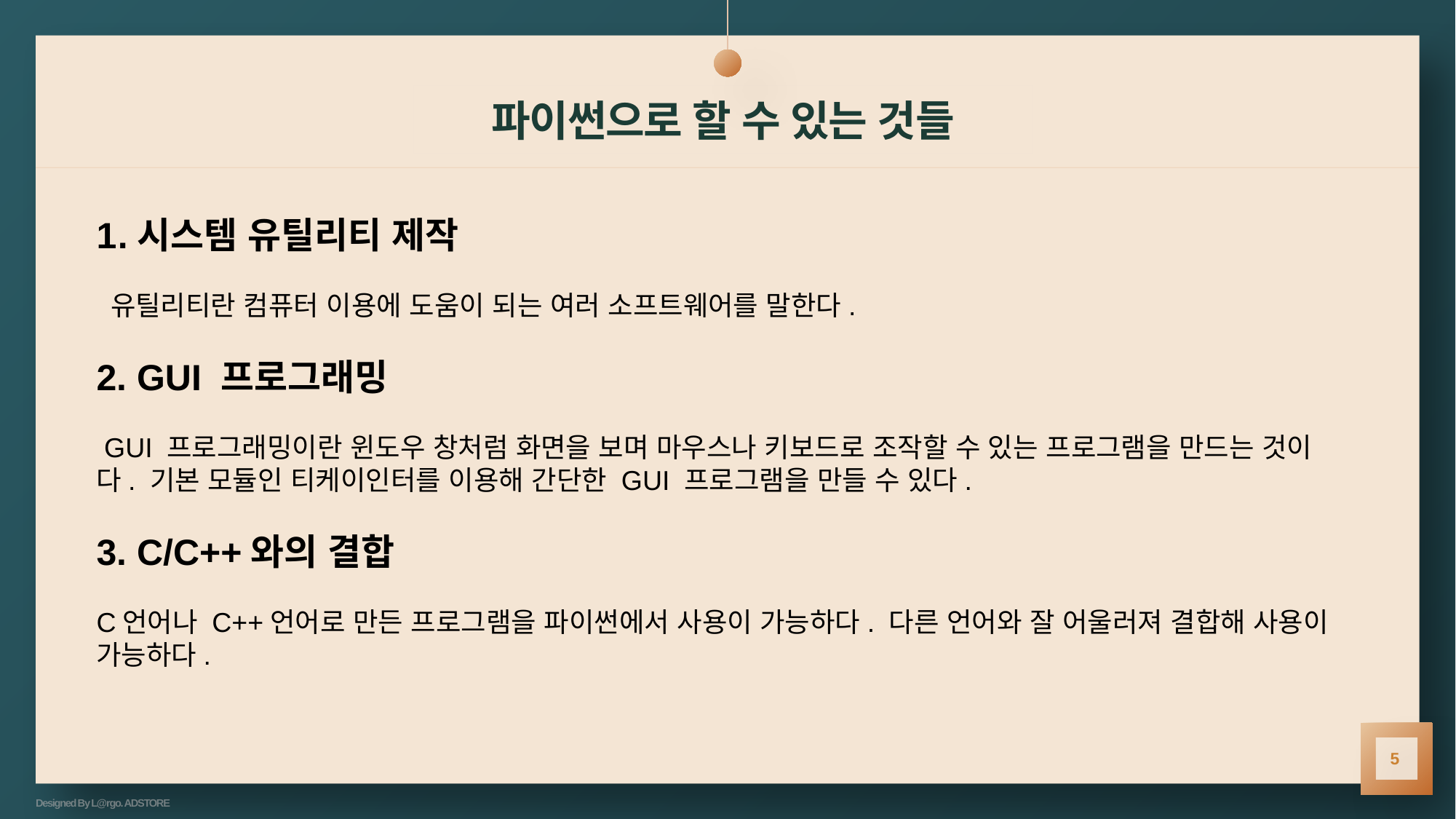

# 파이썬으로 할 수 있는 것들

시스템 유틸리티 제작

 유틸리티란 컴퓨터 이용에 도움이 되는 여러 소프트웨어를 말한다.

2. GUI 프로그래밍

 GUI 프로그래밍이란 윈도우 창처럼 화면을 보며 마우스나 키보드로 조작할 수 있는 프로그램을 만드는 것이다. 기본 모듈인 티케이인터를 이용해 간단한 GUI 프로그램을 만들 수 있다.

3. C/C++와의 결합

C언어나 C++언어로 만든 프로그램을 파이썬에서 사용이 가능하다. 다른 언어와 잘 어울러져 결합해 사용이 가능하다.

5
Designed By L@rgo. ADSTORE